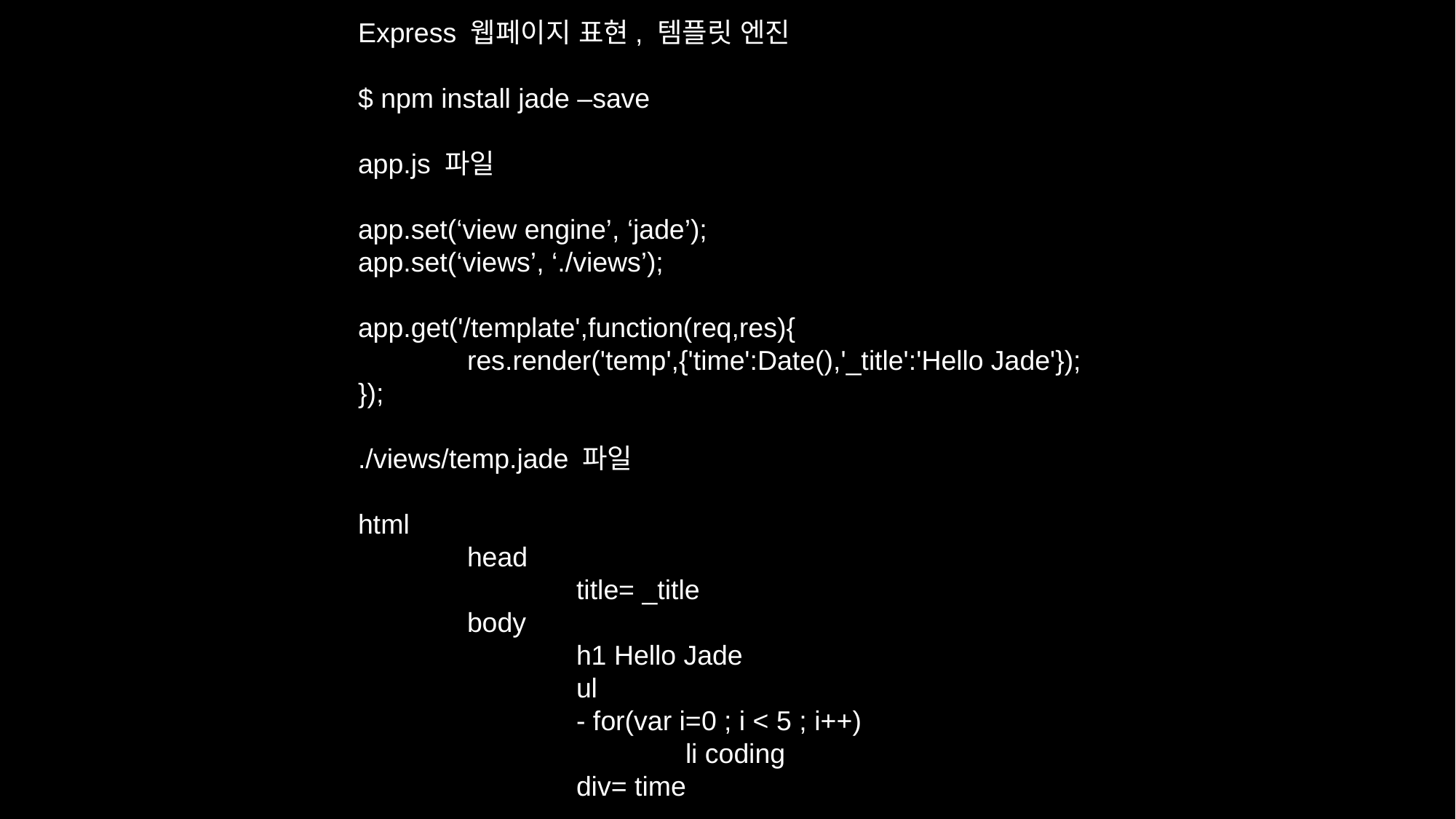

Express 웹페이지 표현, 템플릿 엔진

$ npm install jade –save

app.js 파일

app.set(‘view engine’, ‘jade’);
app.set(‘views’, ‘./views’);

app.get('/template',function(req,res){
	res.render('temp',{'time':Date(),'_title':'Hello Jade'});
});

./views/temp.jade 파일

html
	head
		title= _title
	body
		h1 Hello Jade
		ul
		- for(var i=0 ; i < 5 ; i++)
			li coding
		div= time